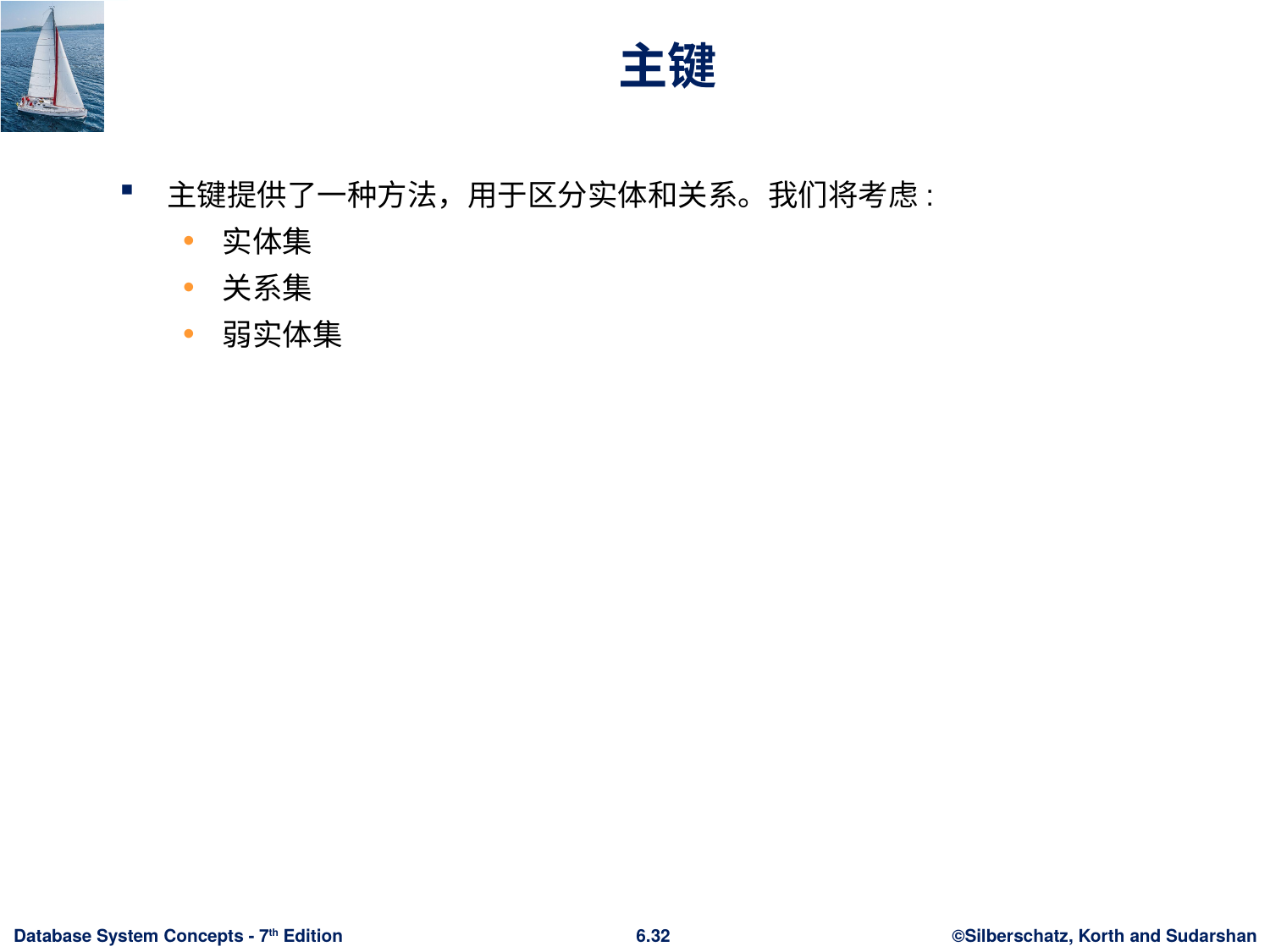

# 主键
主键提供了一种方法，用于区分实体和关系。我们将考虑:
实体集
关系集
弱实体集